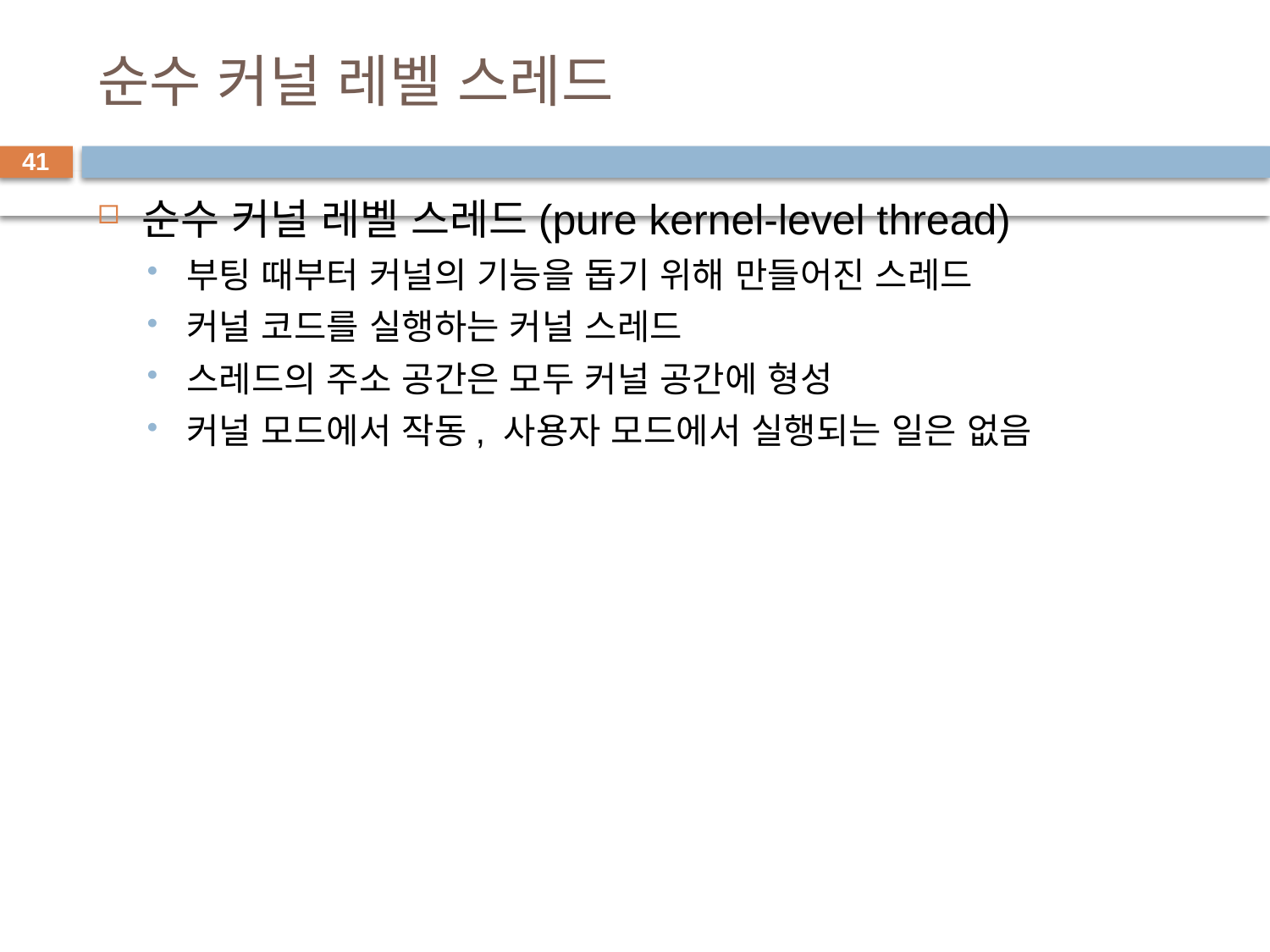

# 순수 커널 레벨 스레드
41
순수 커널 레벨 스레드(pure kernel-level thread)
부팅 때부터 커널의 기능을 돕기 위해 만들어진 스레드
커널 코드를 실행하는 커널 스레드
스레드의 주소 공간은 모두 커널 공간에 형성
커널 모드에서 작동, 사용자 모드에서 실행되는 일은 없음